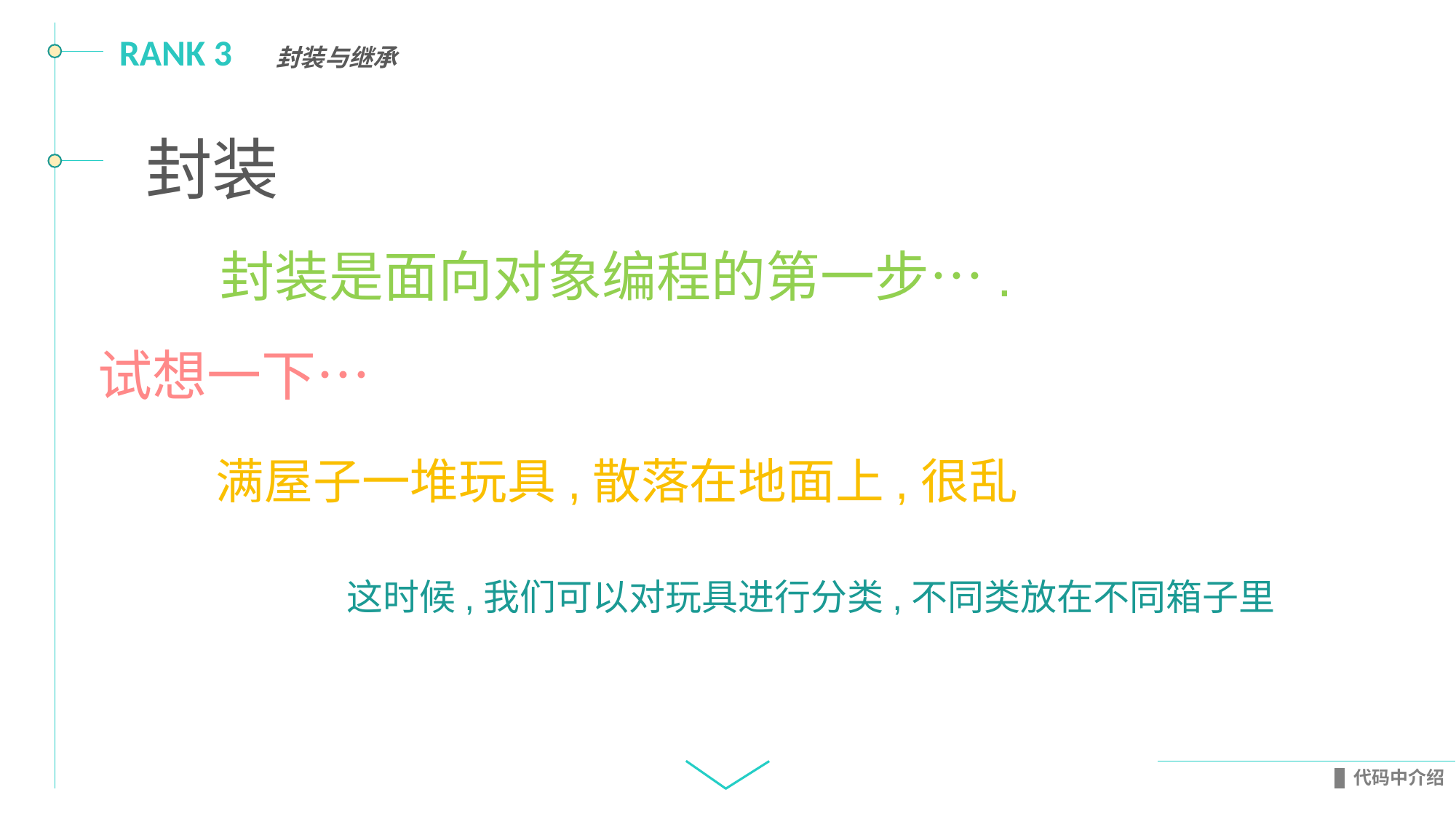

RANK 3
封装与继承

封装

封装是面向对象编程的第一步….
试想一下…
满屋子一堆玩具,散落在地面上,很乱
这时候,我们可以对玩具进行分类,不同类放在不同箱子里
1 代码中介绍